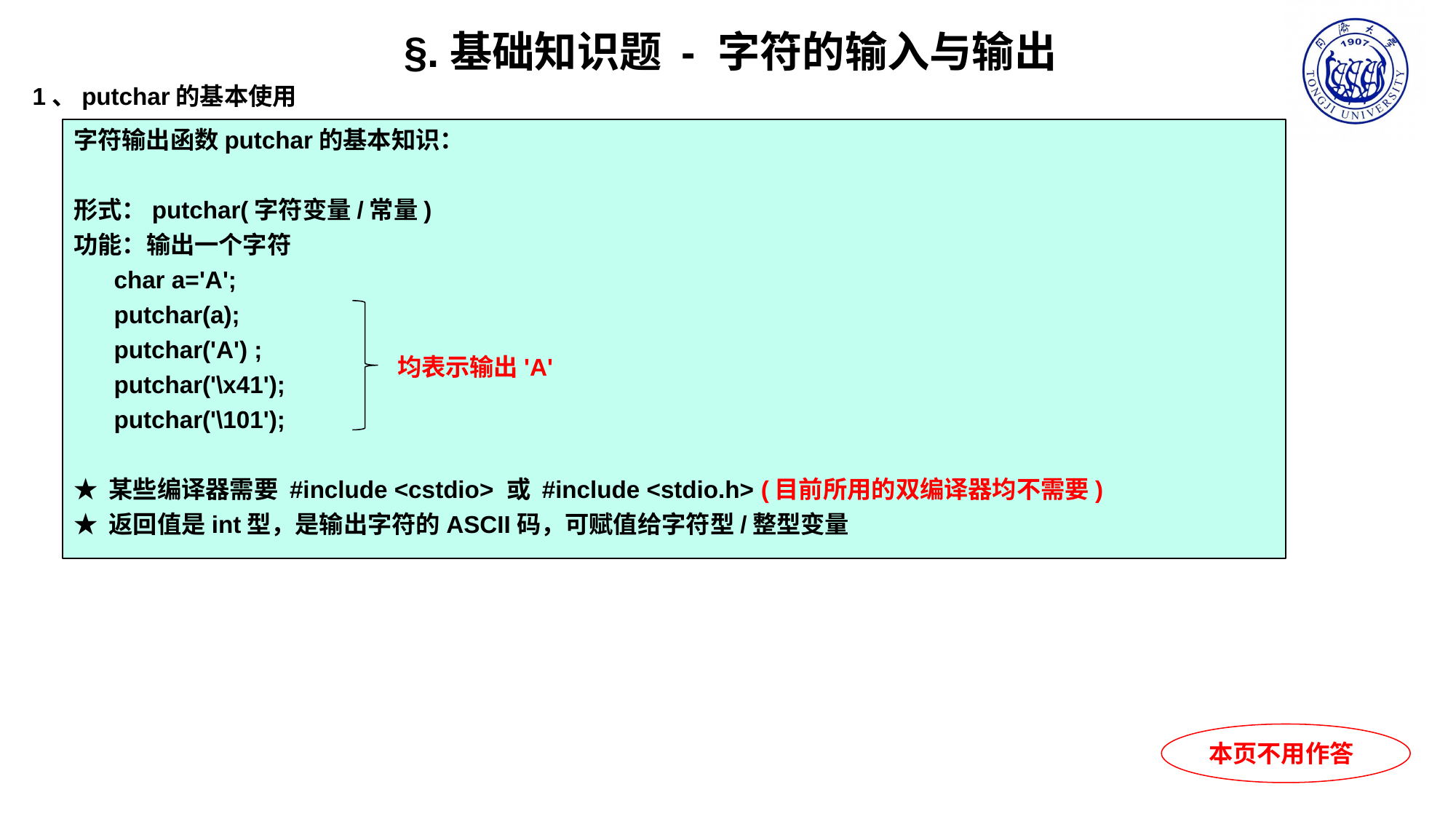

§.基础知识题 - 字符的输入与输出
1、putchar的基本使用

字符输出函数putchar的基本知识：

形式：putchar(字符变量/常量)
功能：输出一个字符
      char a='A';
      putchar(a);
      putchar('A') ;
      putchar('\x41');
      putchar('\101');

★ 某些编译器需要 #include <cstdio> 或 #include <stdio.h> (目前所用的双编译器均不需要)
★ 返回值是int型，是输出字符的ASCII码，可赋值给字符型/整型变量

均表示输出'A'
本页不用作答